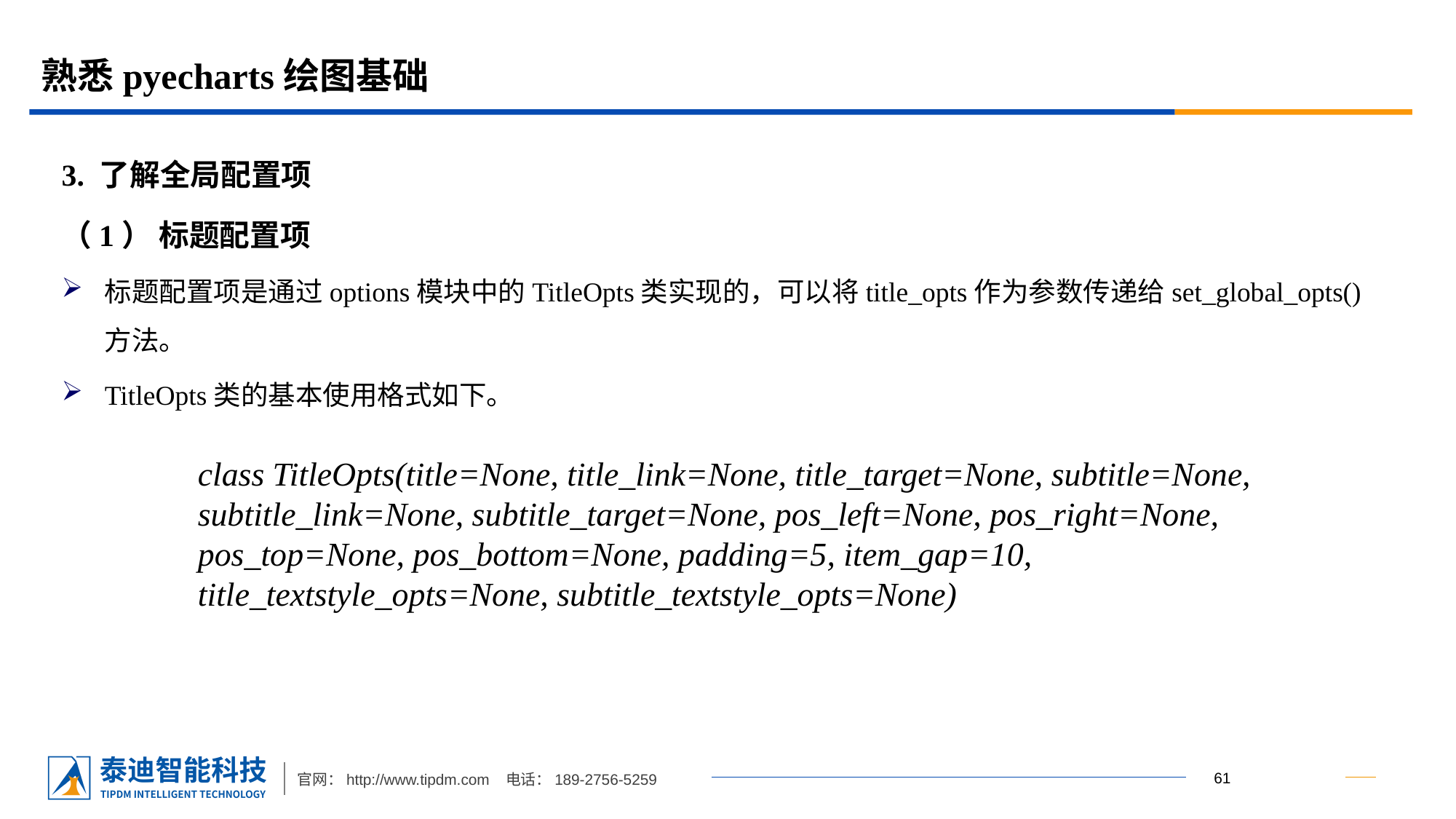

# 熟悉pyecharts绘图基础
3. 了解全局配置项
（1） 标题配置项
标题配置项是通过options模块中的TitleOpts类实现的，可以将title_opts作为参数传递给set_global_opts()方法。
TitleOpts类的基本使用格式如下。
class TitleOpts(title=None, title_link=None, title_target=None, subtitle=None, subtitle_link=None, subtitle_target=None, pos_left=None, pos_right=None, pos_top=None, pos_bottom=None, padding=5, item_gap=10, title_textstyle_opts=None, subtitle_textstyle_opts=None)